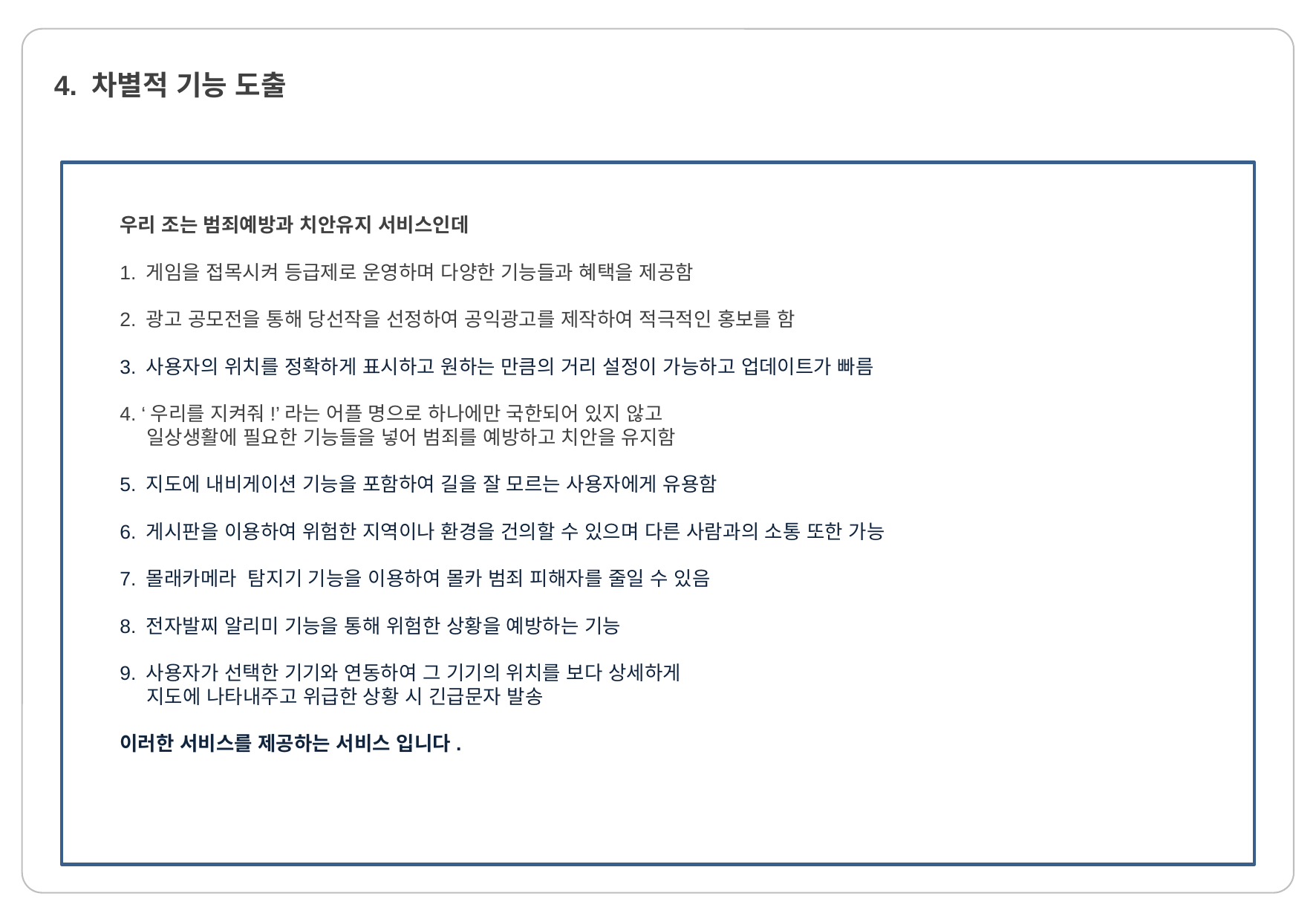

# 4. 차별적 기능 도출

우리 조는 범죄예방과 치안유지 서비스인데

1. 게임을 접목시켜 등급제로 운영하며 다양한 기능들과 혜택을 제공함

2. 광고 공모전을 통해 당선작을 선정하여 공익광고를 제작하여 적극적인 홍보를 함

3. 사용자의 위치를 정확하게 표시하고 원하는 만큼의 거리 설정이 가능하고 업데이트가 빠름

4. ‘우리를 지켜줘!’라는 어플 명으로 하나에만 국한되어 있지 않고
    일상생활에 필요한 기능들을 넣어 범죄를 예방하고 치안을 유지함

5. 지도에 내비게이션 기능을 포함하여 길을 잘 모르는 사용자에게 유용함

6. 게시판을 이용하여 위험한 지역이나 환경을 건의할 수 있으며 다른 사람과의 소통 또한 가능

7. 몰래카메라  탐지기 기능을 이용하여 몰카 범죄 피해자를 줄일 수 있음

8. 전자발찌 알리미 기능을 통해 위험한 상황을 예방하는 기능

9. 사용자가 선택한 기기와 연동하여 그 기기의 위치를 보다 상세하게
    지도에 나타내주고 위급한 상황 시 긴급문자 발송

이러한 서비스를 제공하는 서비스 입니다.